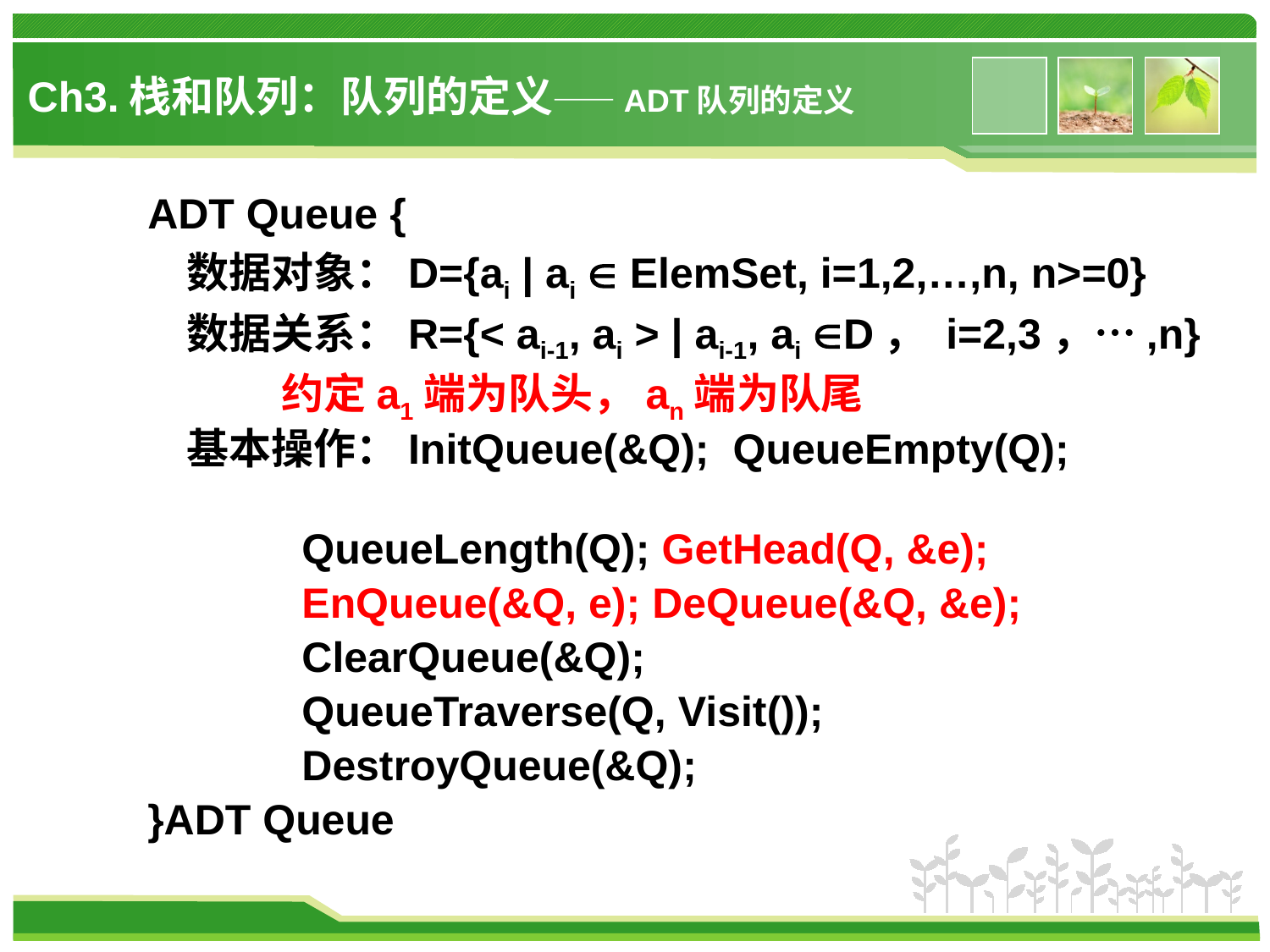

# Ch3.栈和队列：队列的定义——ADT队列的定义
ADT Queue {
   数据对象：D={ai | ai ∈ ElemSet, i=1,2,…,n, n>=0}
   数据关系：R={< ai-1, ai > | ai-1, ai ∈D， i=2,3，…,n}
             约定a1端为队头，an端为队尾
   基本操作：InitQueue(&Q);  QueueEmpty(Q);
             QueueLength(Q); GetHead(Q, &e);
             EnQueue(&Q, e); DeQueue(&Q, &e);
             ClearQueue(&Q);
             QueueTraverse(Q, Visit());
             DestroyQueue(&Q);
}ADT Queue
53